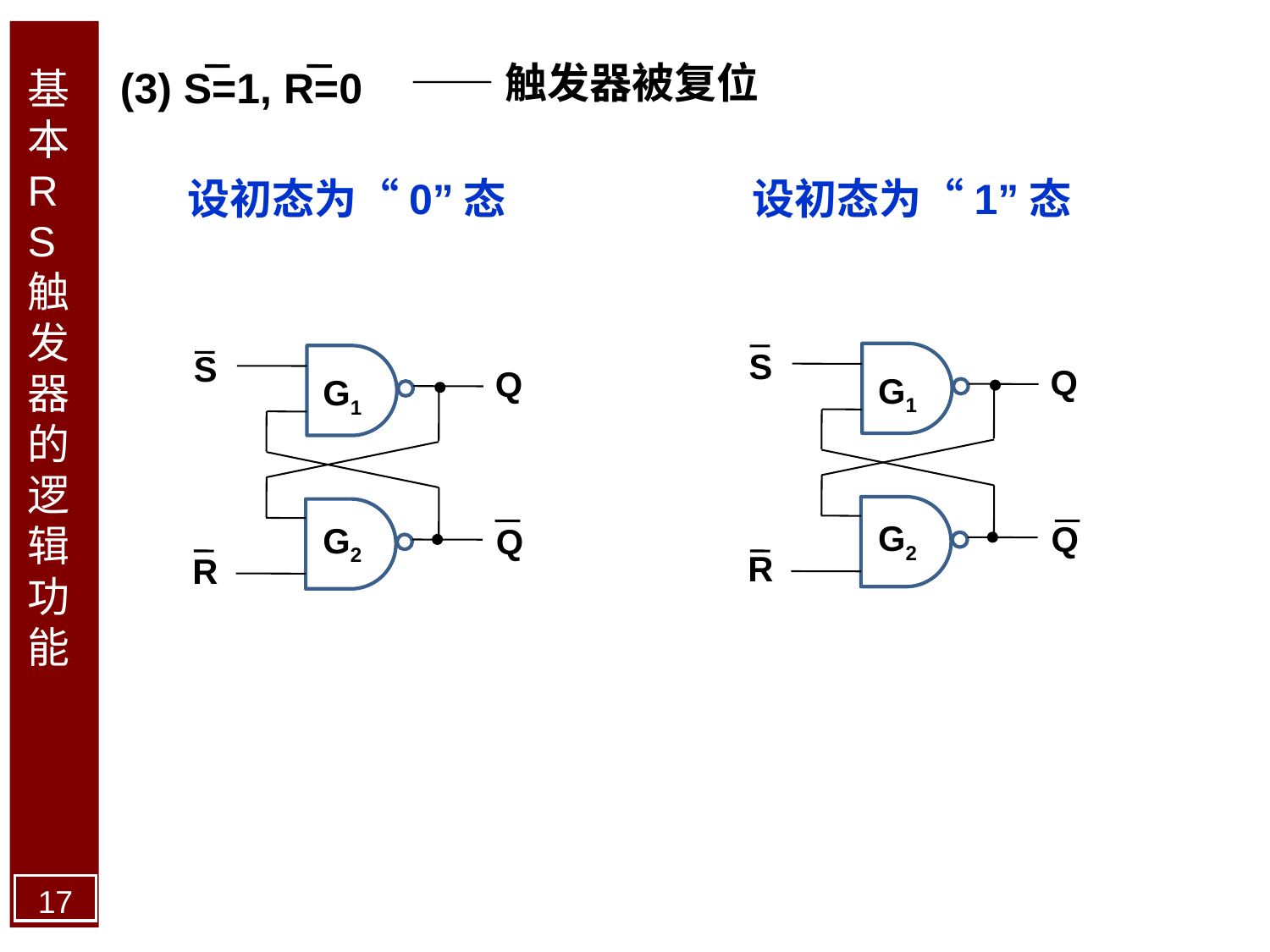

基本RS触发器的逻辑功能
——触发器被复位
(3) S=1, R=0

设初态为“0”态
设初态为“1”态
S

Q
G1

G2
Q

R

S

Q
G1

G2
Q

R

17